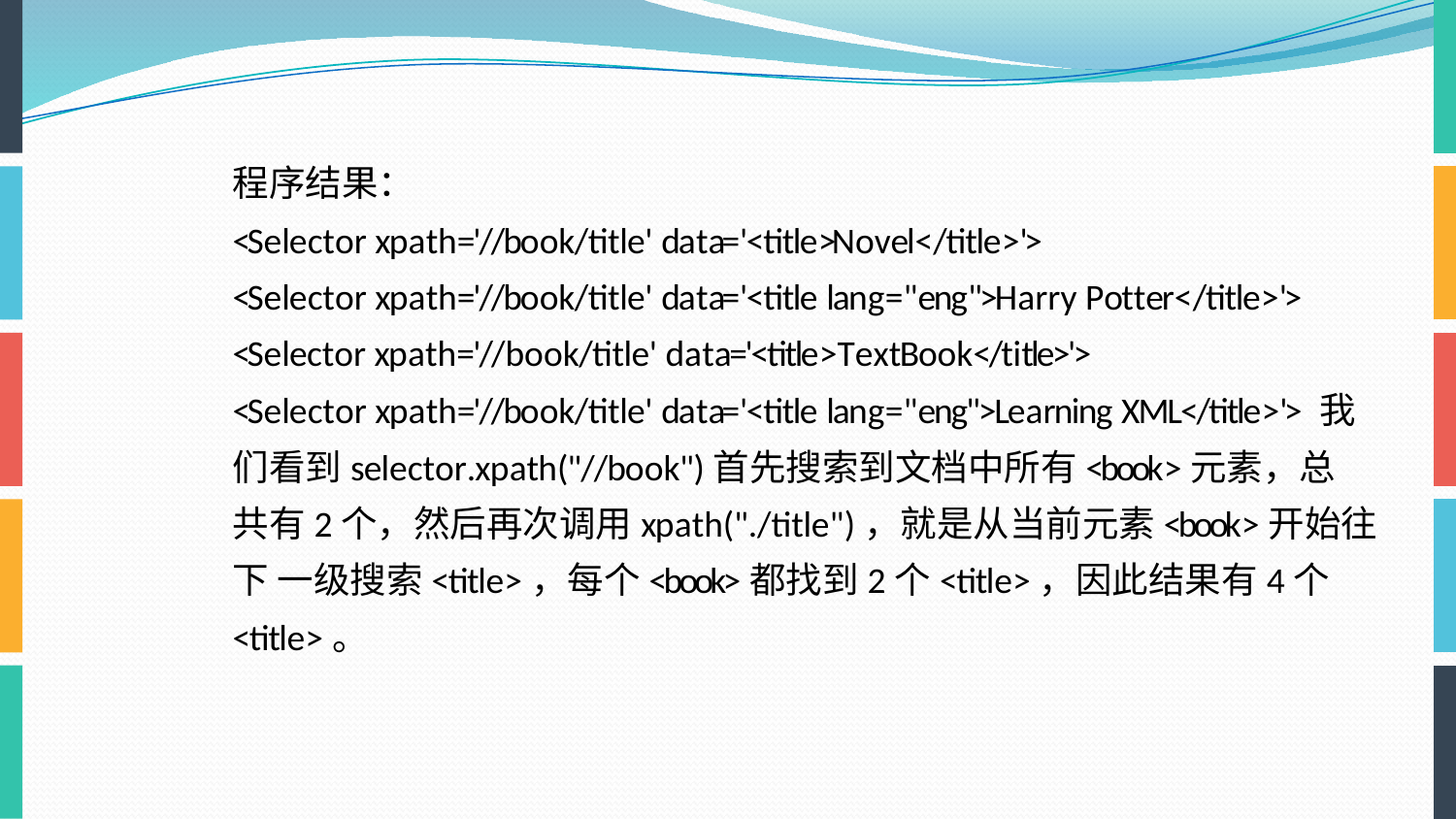

程序结果：
<Selector xpath='//book/title' data='<title>Novel</title>'>
<Selector xpath='//book/title' data='<title lang="eng">Harry Potter</title>'>
<Selector xpath='//book/title' data='<title>TextBook</title>'>
<Selector xpath='//book/title' data='<title lang="eng">Learning XML</title>'> 我们看到selector.xpath("//book")首先搜索到文档中所有<book>元素，总 共有2个，然后再次调用xpath("./title")，就是从当前元素<book>开始往下 一级搜索<title>，每个<book>都找到2个<title>，因此结果有4个<title>。